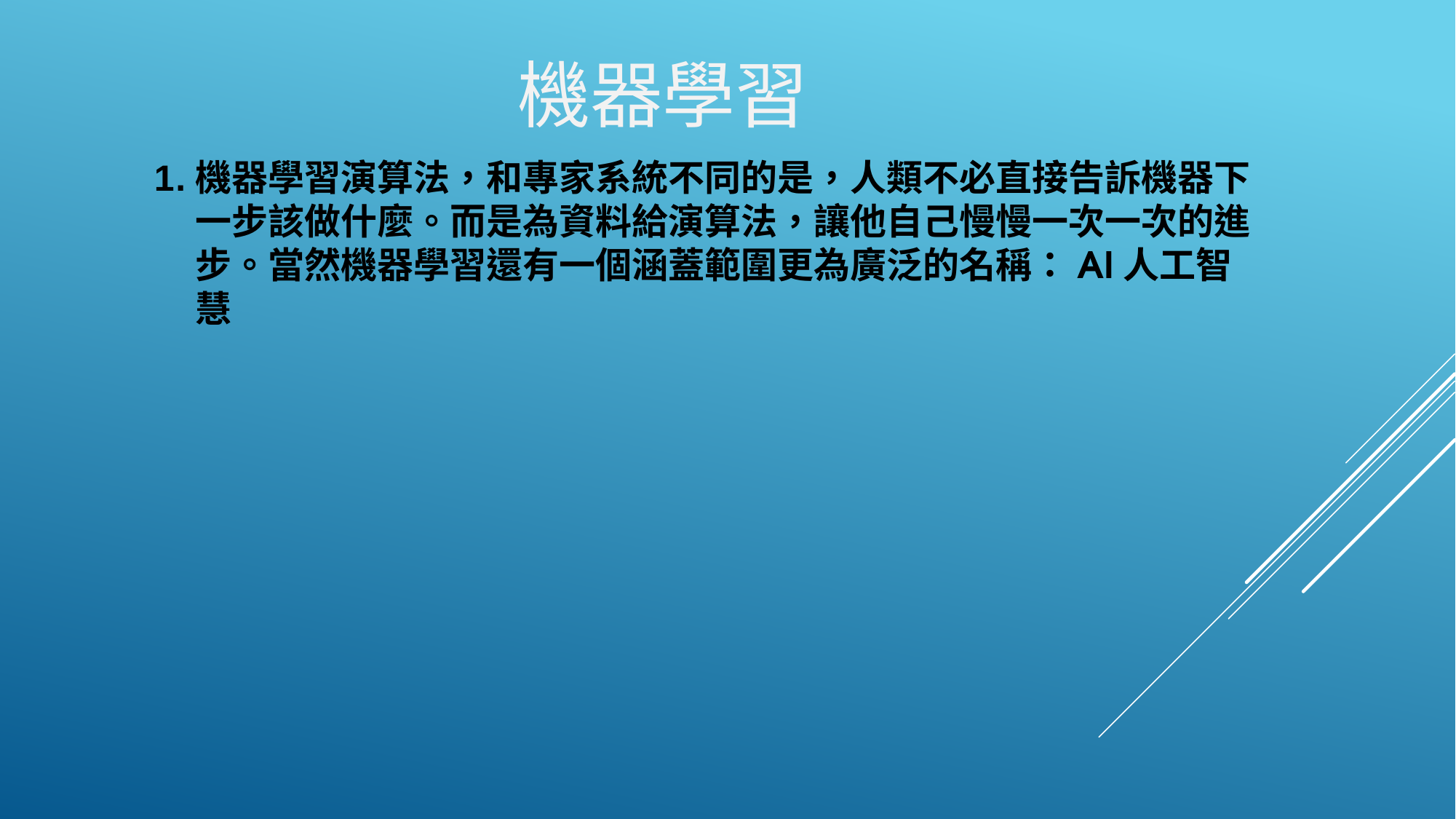

機器學習
機器學習演算法，和專家系統不同的是，人類不必直接告訴機器下一步該做什麼。而是為資料給演算法，讓他自己慢慢一次一次的進步。當然機器學習還有一個涵蓋範圍更為廣泛的名稱：AI人工智慧

#